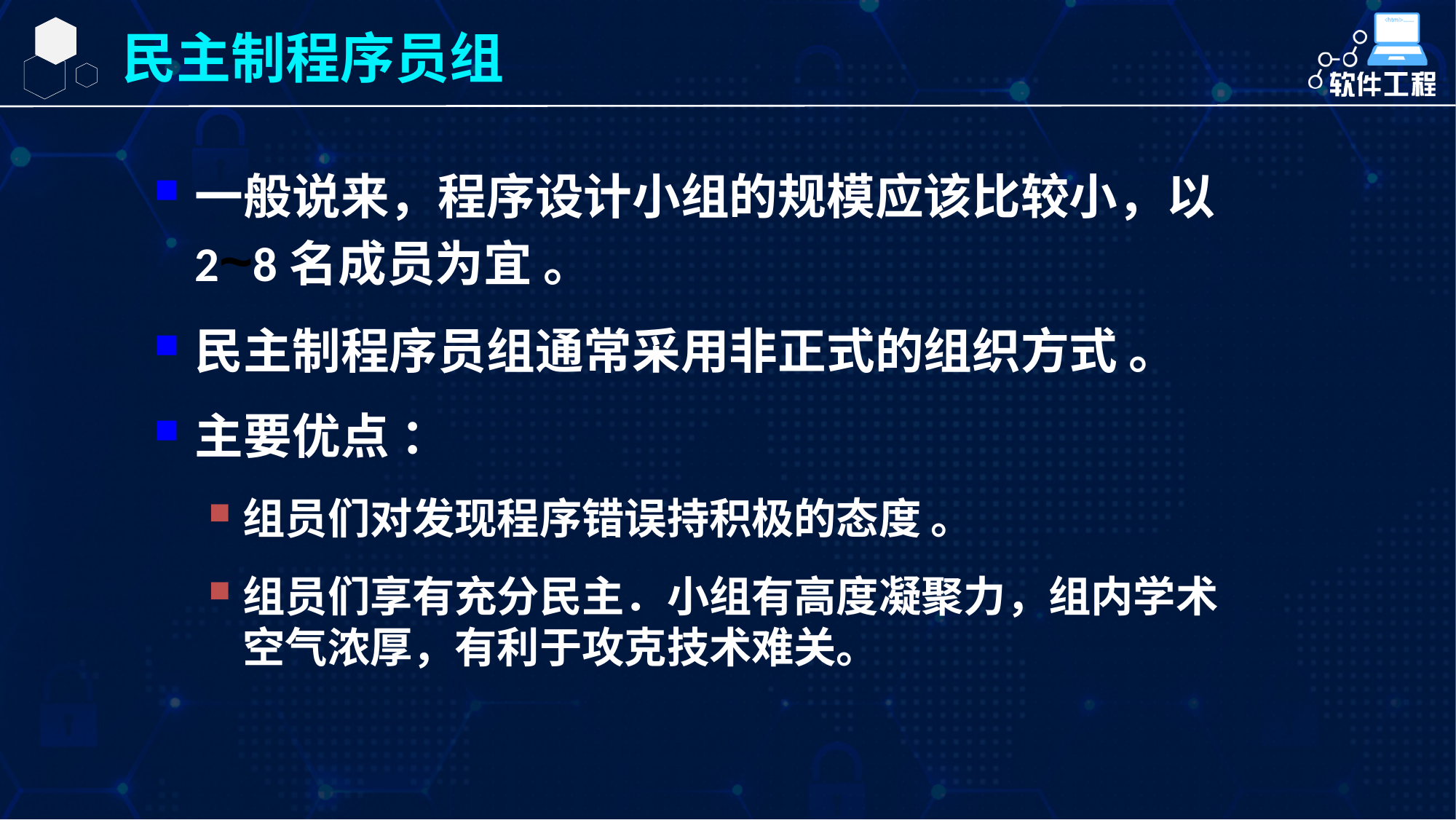

民主制程序员组
一般说来，程序设计小组的规模应该比较小，以2~8名成员为宜 。
民主制程序员组通常采用非正式的组织方式 。
主要优点 ：
组员们对发现程序错误持积极的态度 。
组员们享有充分民主．小组有高度凝聚力，组内学术空气浓厚，有利于攻克技术难关。